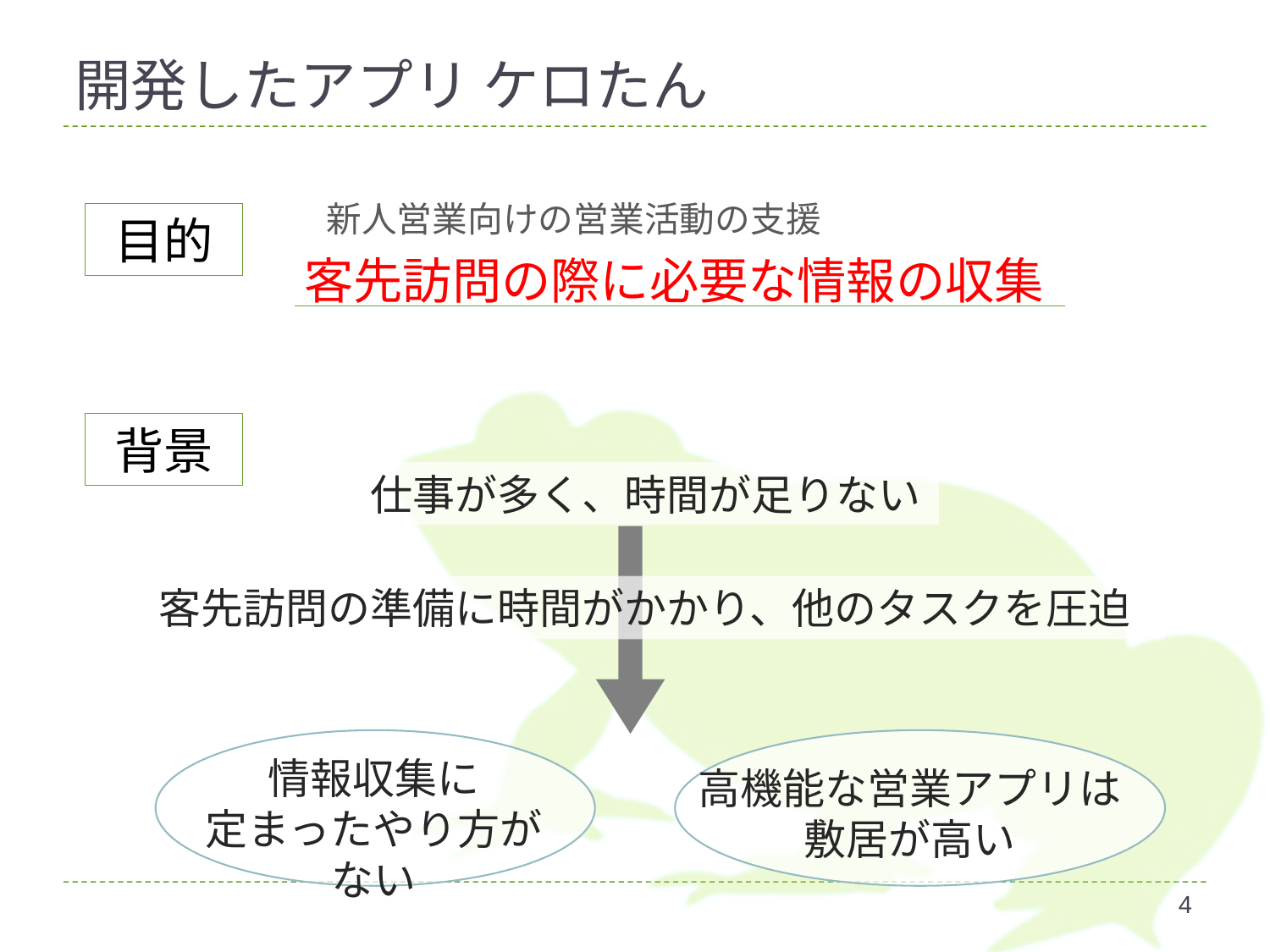

# 開発したアプリ ケロたん
新人営業向けの営業活動の支援
目的
客先訪問の際に必要な情報の収集

背景
仕事が多く、時間が足りない
問題点

客先訪問の準備に時間がかかり、他のタスクを圧迫

専門用語や業界知識不足
書き方がわからないわけではない

情報収集に
定まったやり方がない
高機能な営業アプリは
敷居が高い
4
ヒアリング